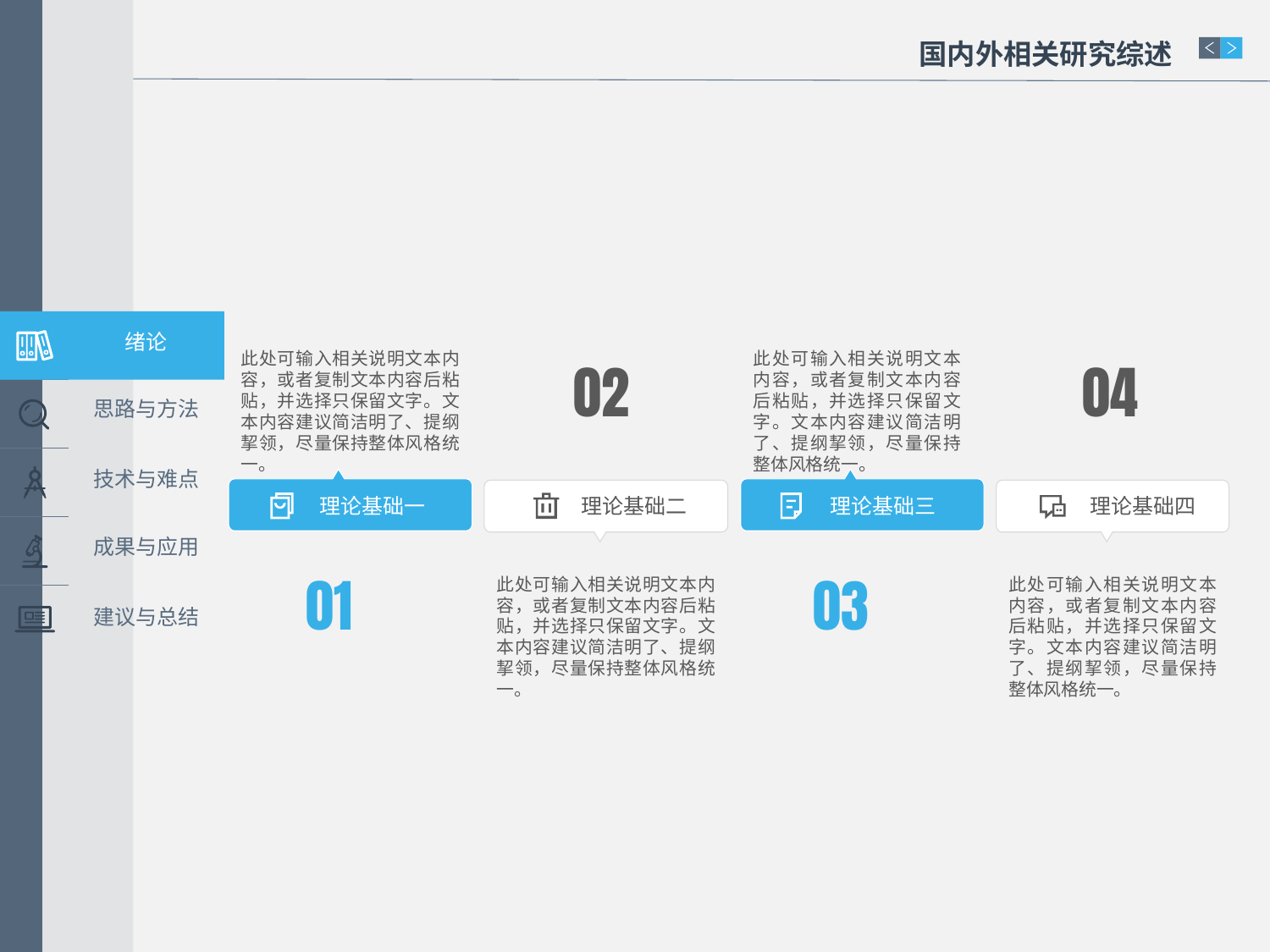

国内外相关研究综述

绪论

思路与方法

技术与难点

成果与应用

建议与总结

此处可输入相关说明文本内容，或者复制文本内容后粘贴，并选择只保留文字。文本内容建议简洁明了、提纲挈领，尽量保持整体风格统一。
此处可输入相关说明文本内容，或者复制文本内容后粘贴，并选择只保留文字。文本内容建议简洁明了、提纲挈领，尽量保持整体风格统一。
02
04

理论基础四
理论基础三
理论基础一
理论基础二

此处可输入相关说明文本内容，或者复制文本内容后粘贴，并选择只保留文字。文本内容建议简洁明了、提纲挈领，尽量保持整体风格统一。
此处可输入相关说明文本内容，或者复制文本内容后粘贴，并选择只保留文字。文本内容建议简洁明了、提纲挈领，尽量保持整体风格统一。
01
03